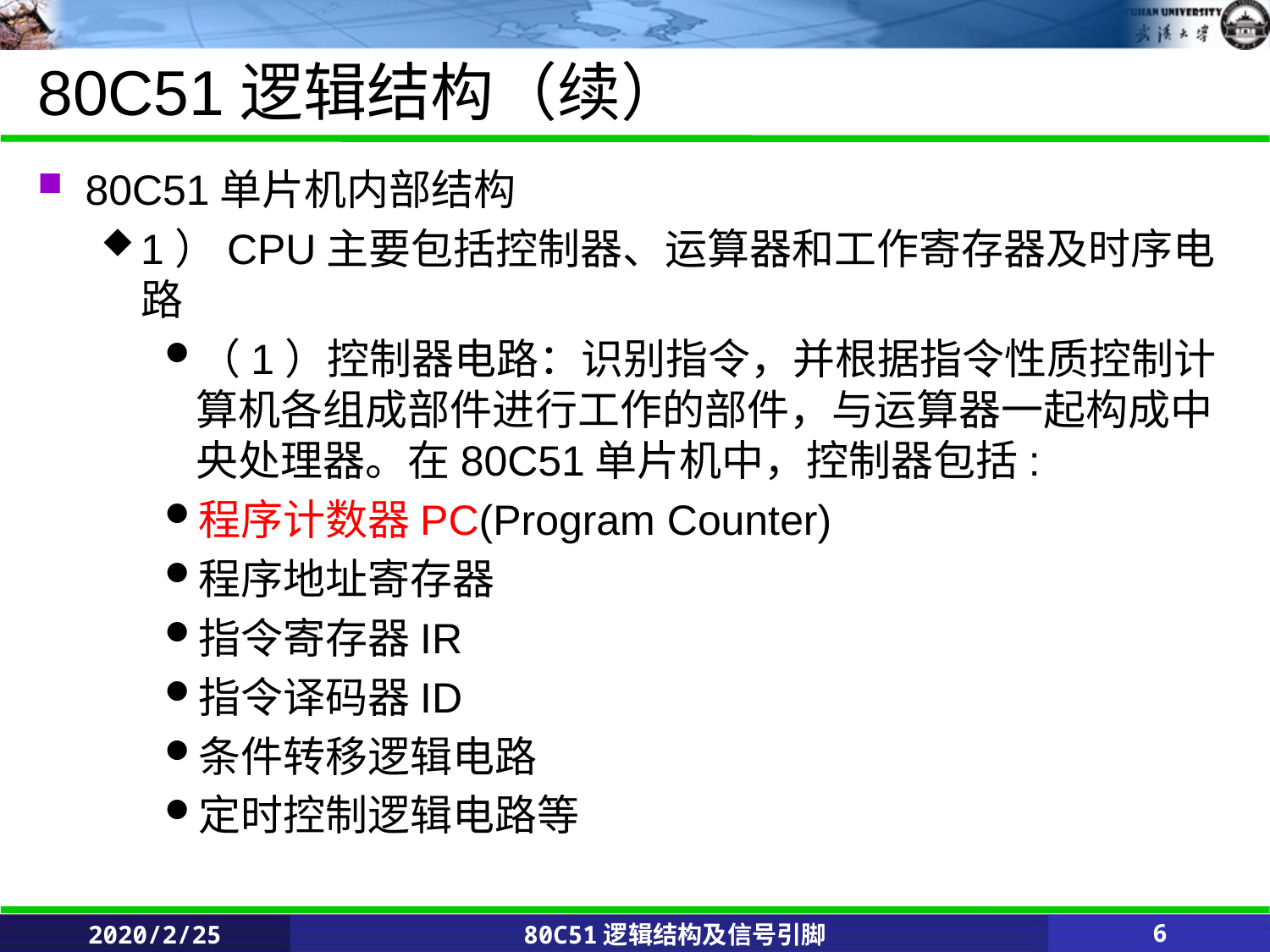

# 80C51逻辑结构（续）
80C51单片机内部结构
1）CPU主要包括控制器、运算器和工作寄存器及时序电路
（1）控制器电路：识别指令，并根据指令性质控制计算机各组成部件进行工作的部件，与运算器一起构成中央处理器。在80C51单片机中，控制器包括:
程序计数器PC(Program Counter)
程序地址寄存器
指令寄存器IR
指令译码器ID
条件转移逻辑电路
定时控制逻辑电路等
2020/2/25
80C51逻辑结构及信号引脚
6